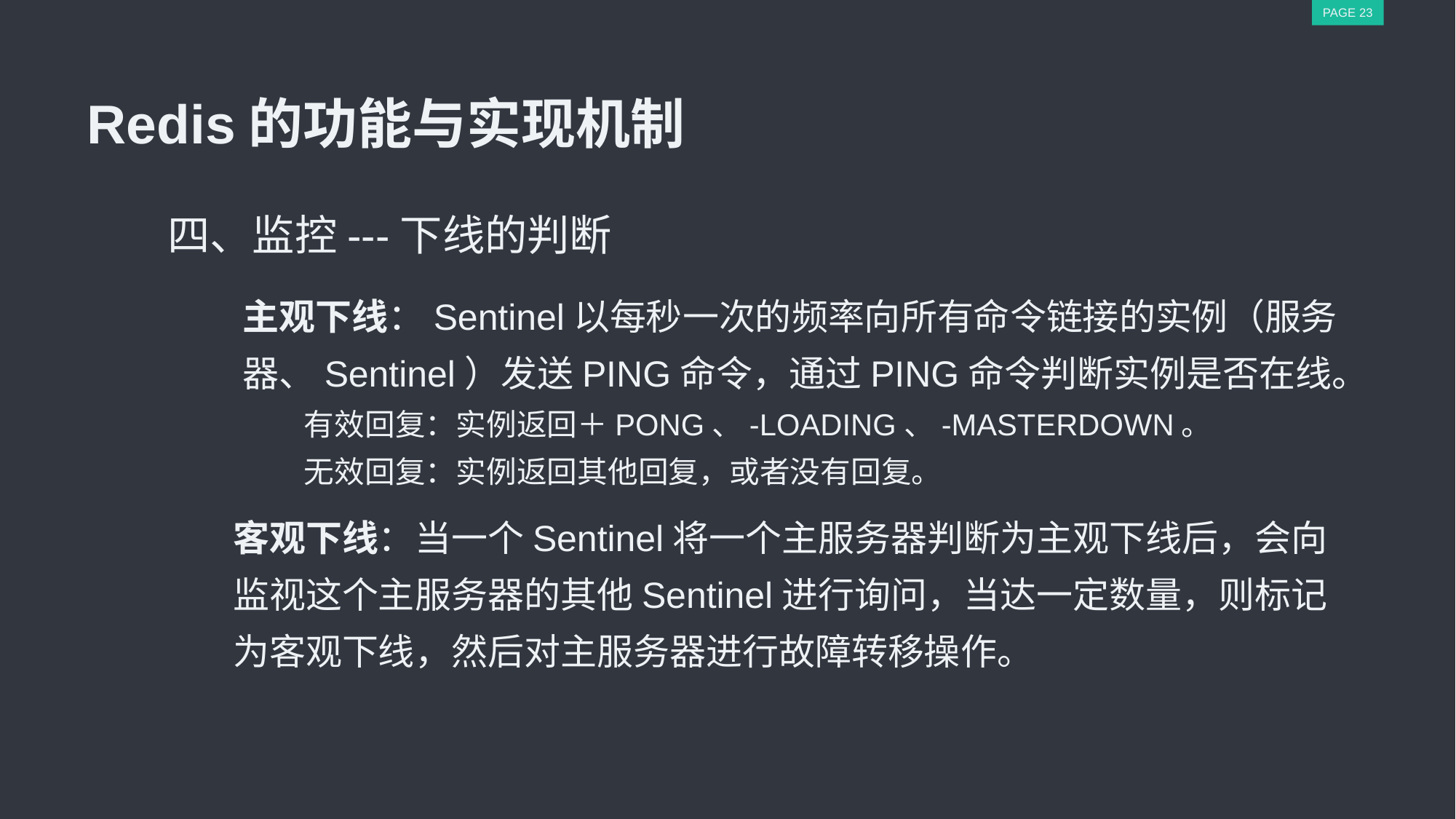

PAGE 23
Redis的功能与实现机制
四、监控---下线的判断
主观下线：Sentinel以每秒一次的频率向所有命令链接的实例（服务器、Sentinel）发送PING命令，通过PING命令判断实例是否在线。
        有效回复：实例返回＋PONG、-LOADING、-MASTERDOWN。
        无效回复：实例返回其他回复，或者没有回复。
客观下线：当一个Sentinel将一个主服务器判断为主观下线后，会向监视这个主服务器的其他Sentinel进行询问，当达一定数量，则标记为客观下线，然后对主服务器进行故障转移操作。